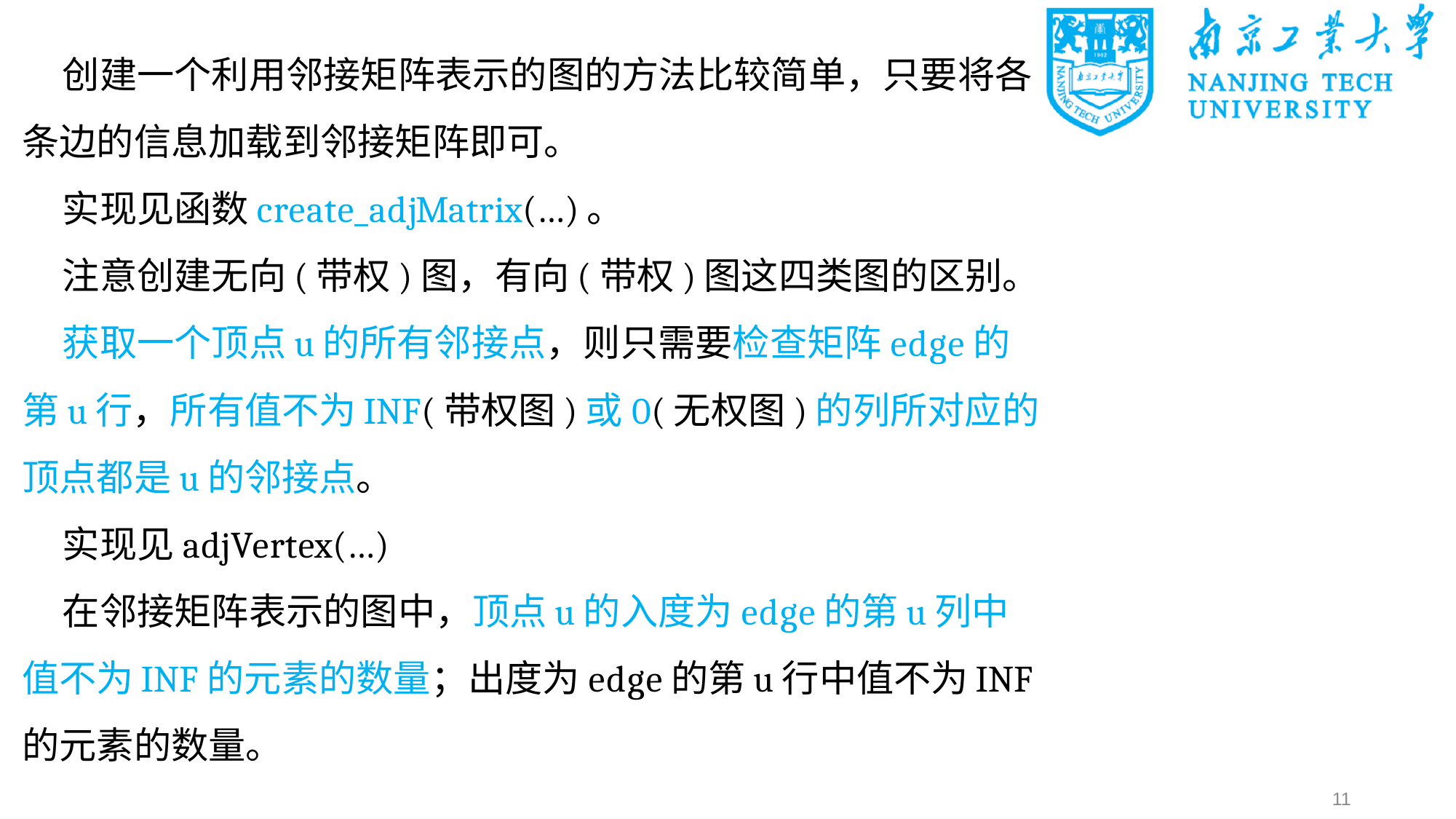

创建一个利用邻接矩阵表示的图的方法比较简单，只要将各条边的信息加载到邻接矩阵即可。
实现见函数create_adjMatrix(…)。
注意创建无向(带权)图，有向(带权)图这四类图的区别。
获取一个顶点u的所有邻接点，则只需要检查矩阵edge的第u行，所有值不为INF(带权图)或0(无权图)的列所对应的顶点都是u的邻接点。
实现见adjVertex(…)
在邻接矩阵表示的图中，顶点u的入度为edge的第u列中值不为INF的元素的数量；出度为edge的第u行中值不为INF的元素的数量。
11